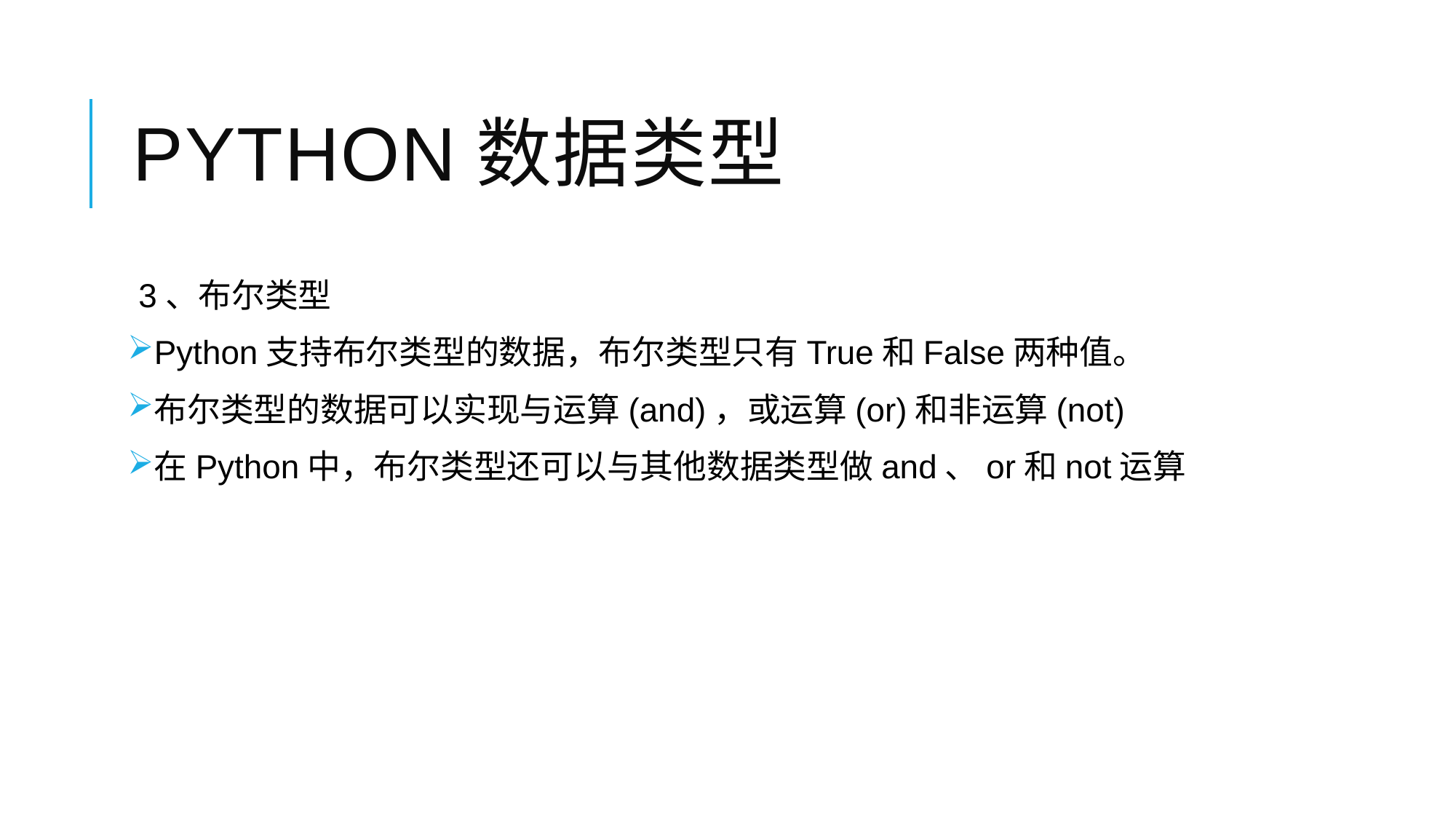

# Python数据类型
3、布尔类型
Python支持布尔类型的数据，布尔类型只有True和False两种值。
布尔类型的数据可以实现与运算(and)，或运算(or)和非运算(not)
在Python中，布尔类型还可以与其他数据类型做and、or和not运算